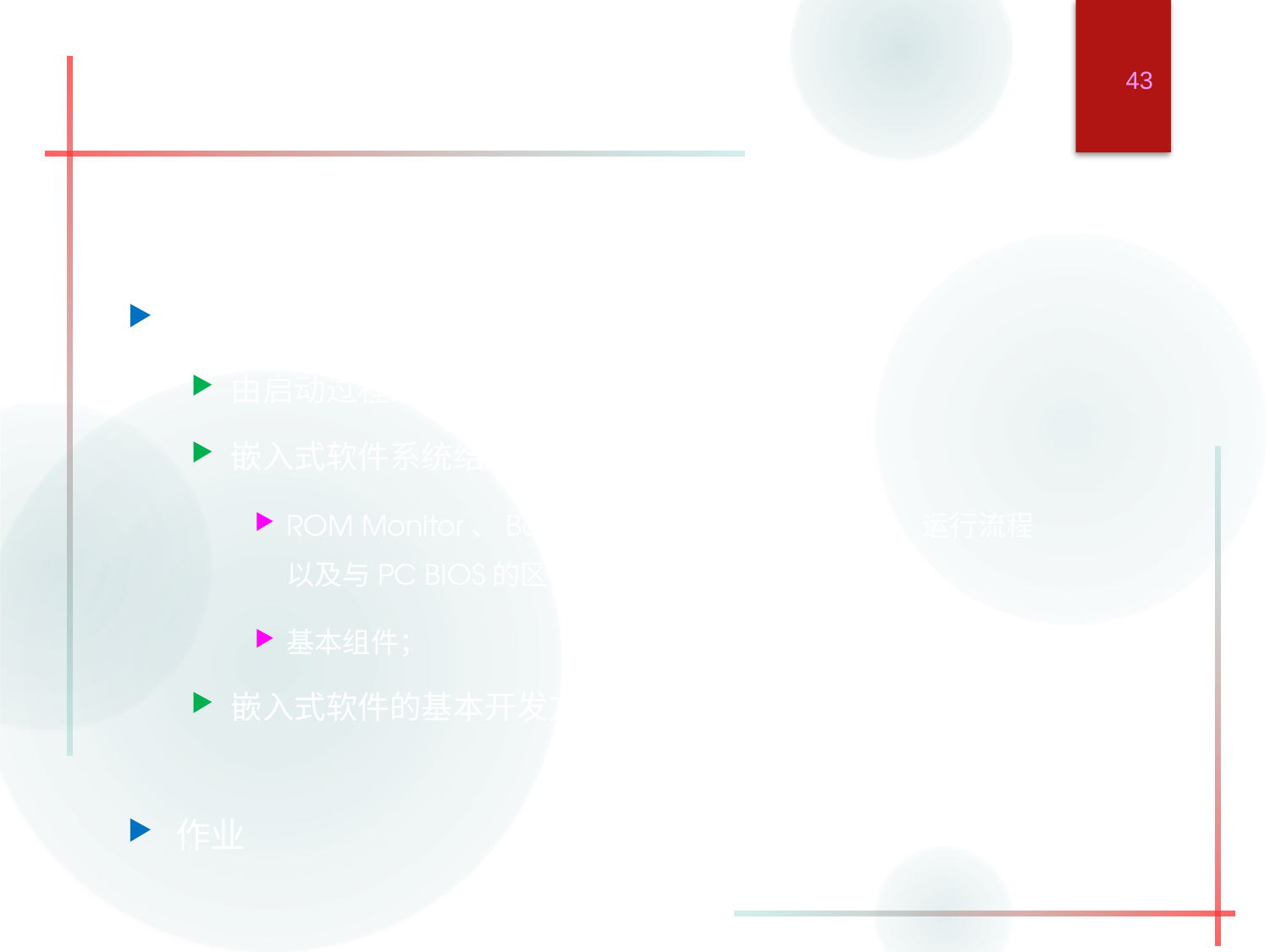

43
#
小结
由启动过程的分析对比导入；
嵌入式软件系统结构与基本组成；
ROM Monitor、Bootloader、BSP概念，功能、运行流程以及与PC BIOS的区别与联系；
基本组件；
嵌入式软件的基本开发方法等。

作业